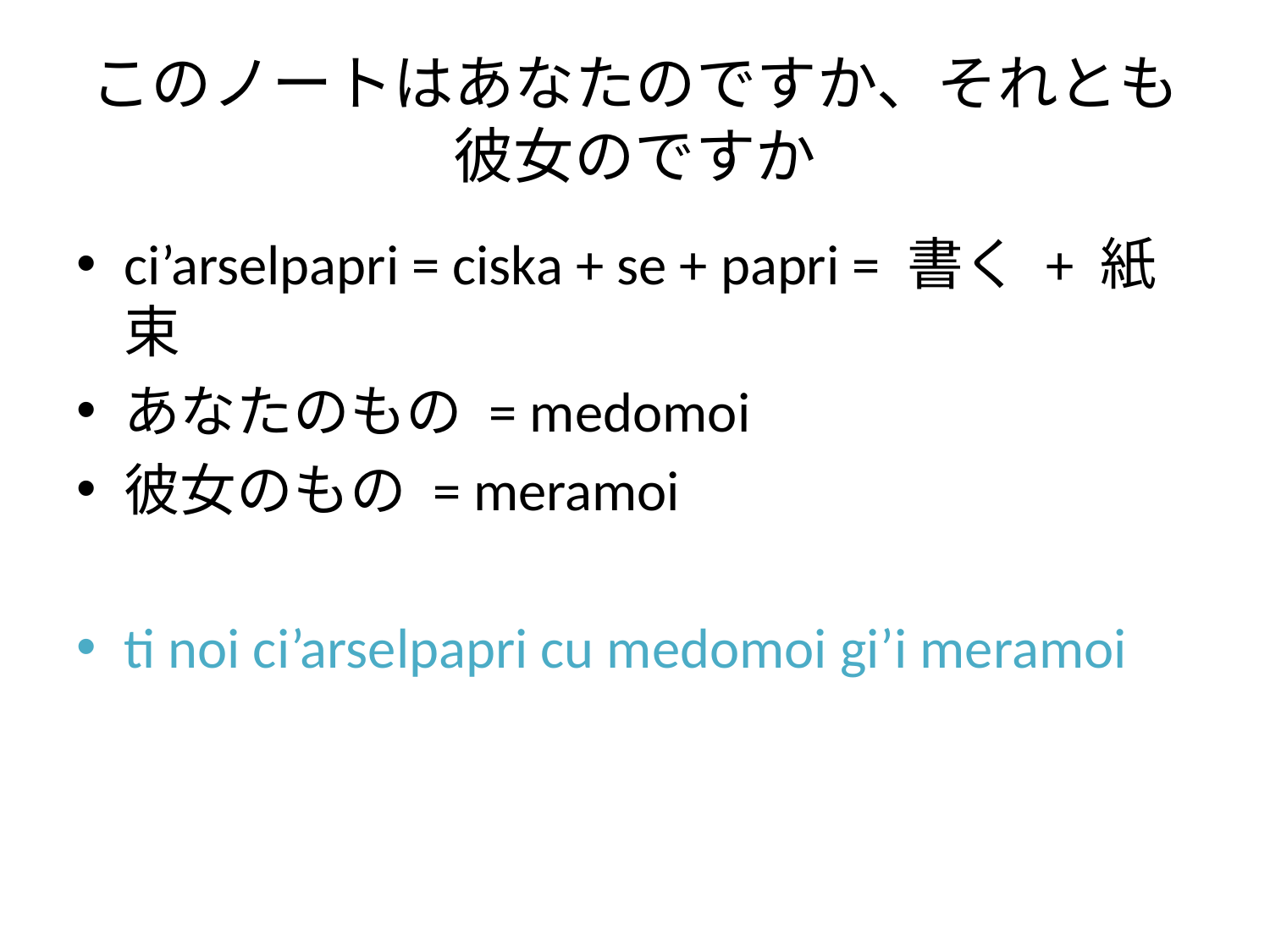

# このノートはあなたのですか、それとも彼女のですか
ci’arselpapri = ciska + se + papri = 書く + 紙束
あなたのもの = medomoi
彼女のもの = meramoi

ti noi ci’arselpapri cu medomoi gi’i meramoi